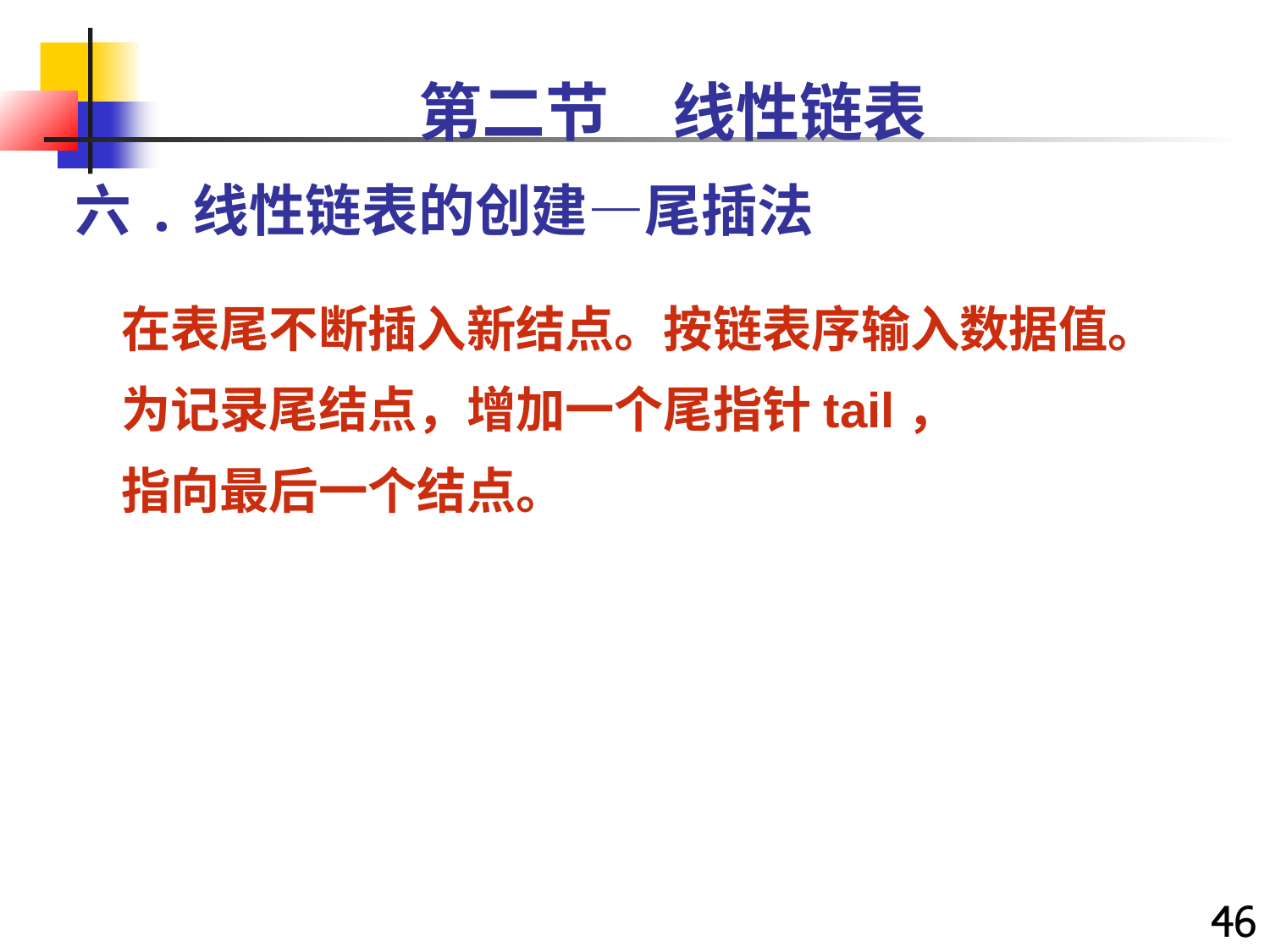

第二节　线性链表
六.线性链表的创建—尾插法
  在表尾不断插入新结点。按链表序输入数据值。
  为记录尾结点，增加一个尾指针tail，
  指向最后一个结点。

46